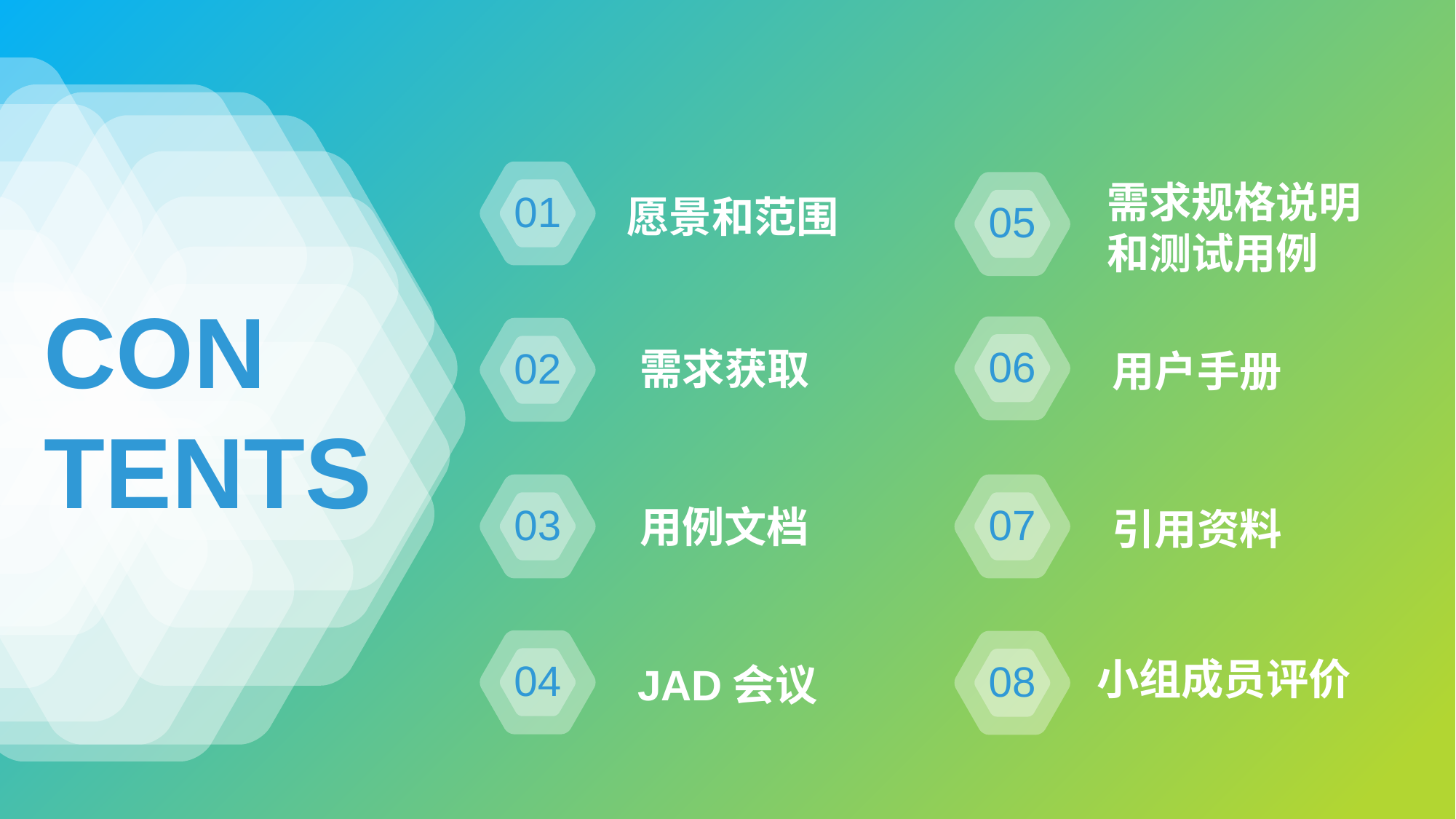

01

愿景和范围
需求规格说明
和测试用例

05

CON
TENTS

06

用户手册

02

需求获取

03

用例文档

07

引用资料

04

JAD会议

08

小组成员评价